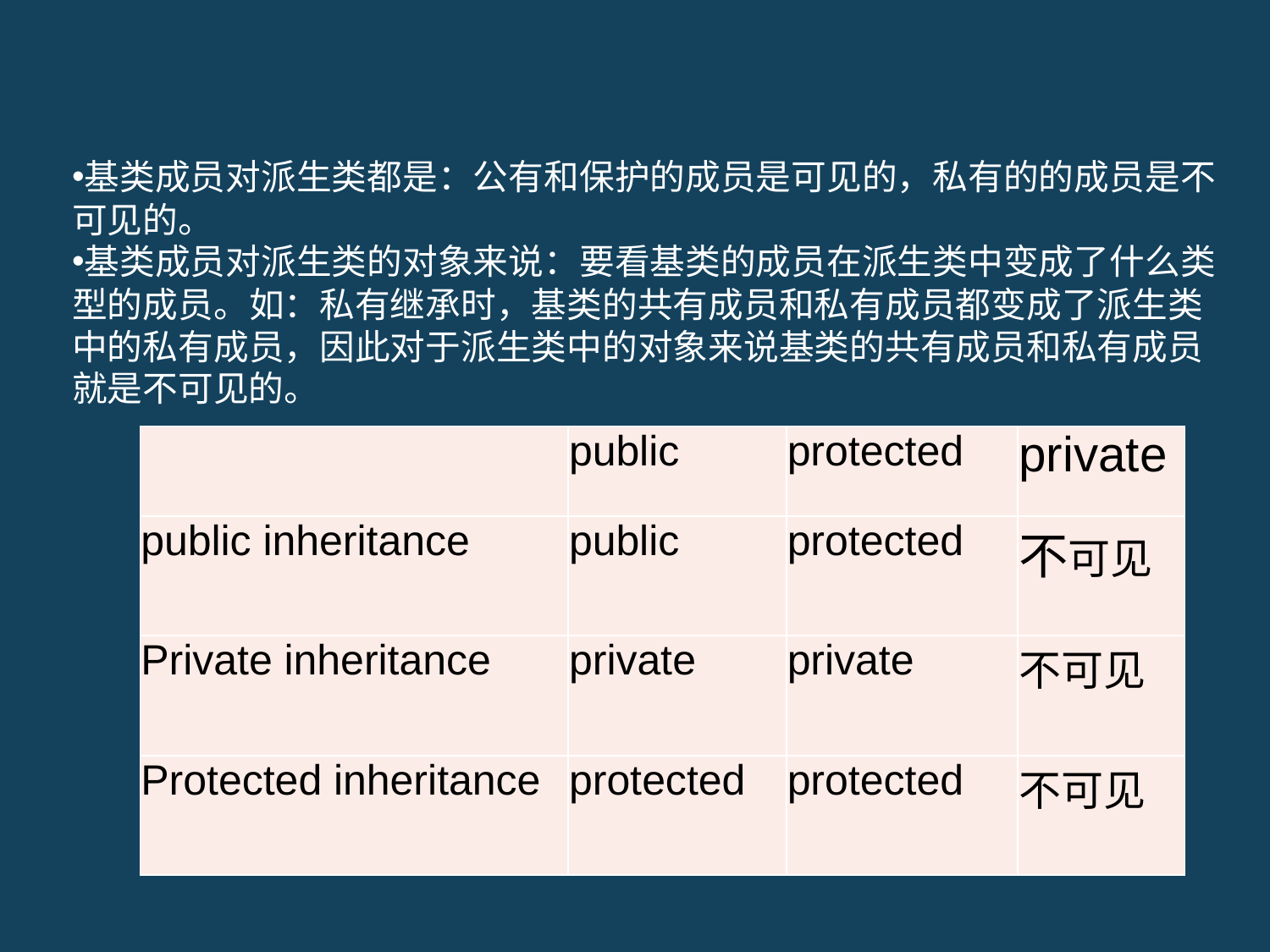

基类成员对派生类都是：公有和保护的成员是可见的，私有的的成员是不可见的。
基类成员对派生类的对象来说：要看基类的成员在派生类中变成了什么类型的成员。如：私有继承时，基类的共有成员和私有成员都变成了派生类中的私有成员，因此对于派生类中的对象来说基类的共有成员和私有成员就是不可见的。
|  | public | protected | private |
| --- | --- | --- | --- |
| public inheritance | public | protected | 不可见 |
| Private inheritance | private | private | 不可见 |
| Protected inheritance | protected | protected | 不可见 |